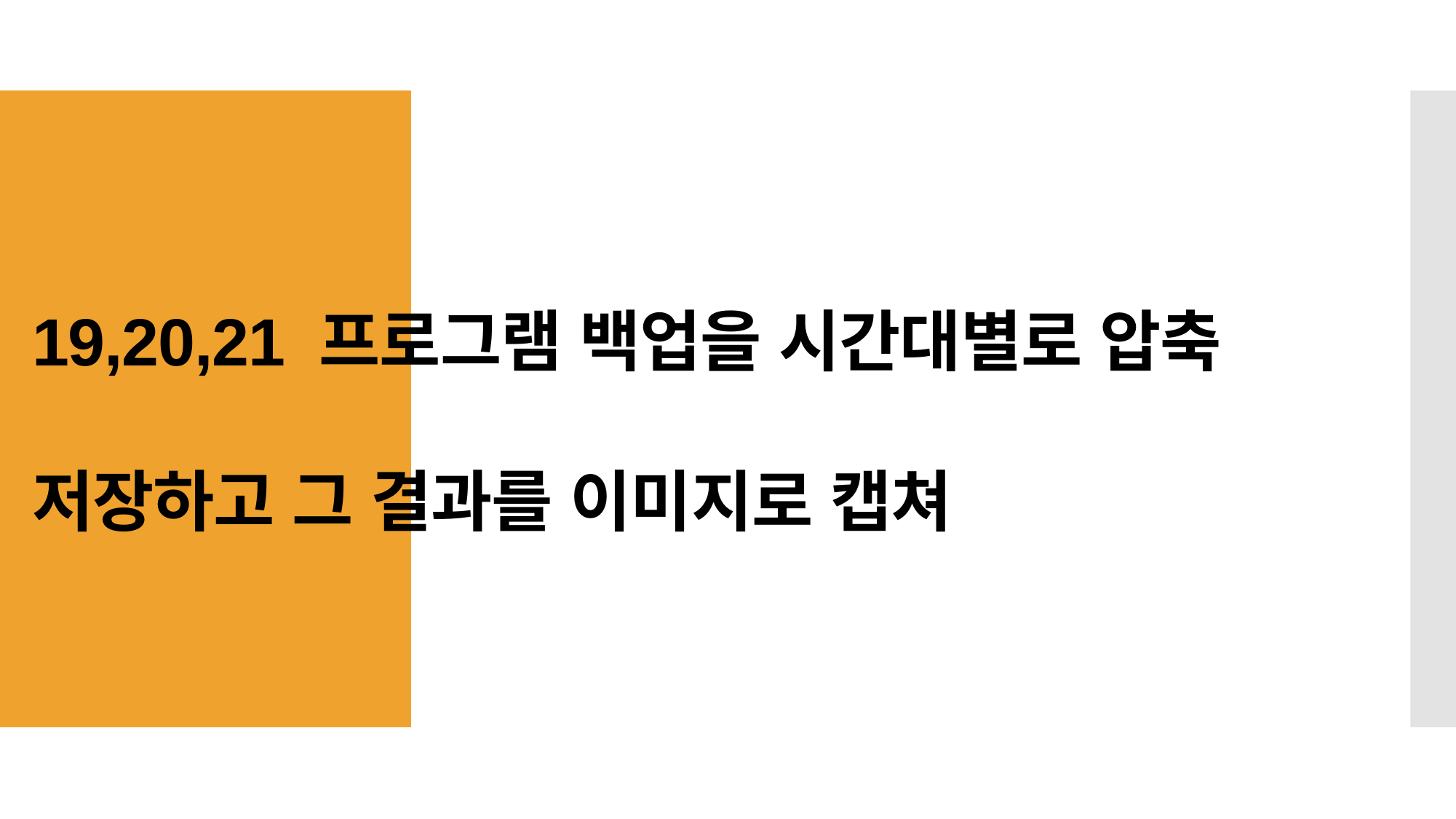

# 19,20,21 프로그램 백업을 시간대별로 압축 저장하고 그 결과를 이미지로 캡쳐